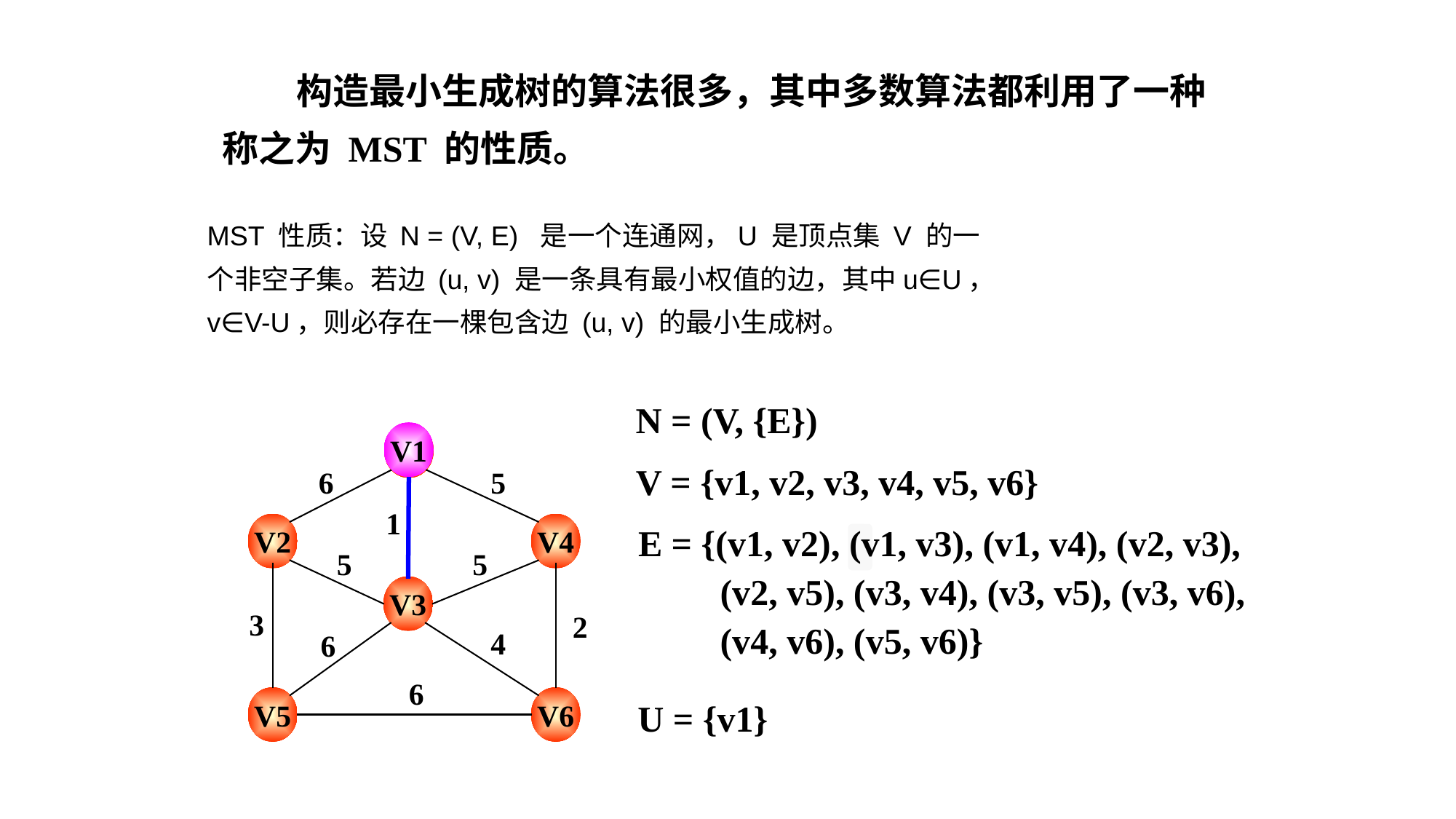

构造最小生成树的算法很多，其中多数算法都利用了一种
称之为 MST 的性质。
MST 性质：设 N = (V, E)  是一个连通网，U 是顶点集 V 的一
个非空子集。若边 (u, v) 是一条具有最小权值的边，其中u∈U，
v∈V-U，则必存在一棵包含边 (u, v) 的最小生成树。
N = (V, {E})
V1
V1
6
5
1
V2
V4
5
5
V3
3
2
4
6
6
V5
V6
V = {v1, v2, v3, v4, v5, v6}

E = {(v1, v2), (v1, v3), (v1, v4), (v2, v3),
         (v2, v5), (v3, v4), (v3, v5), (v3, v6),
         (v4, v6), (v5, v6)}
U = {v1}